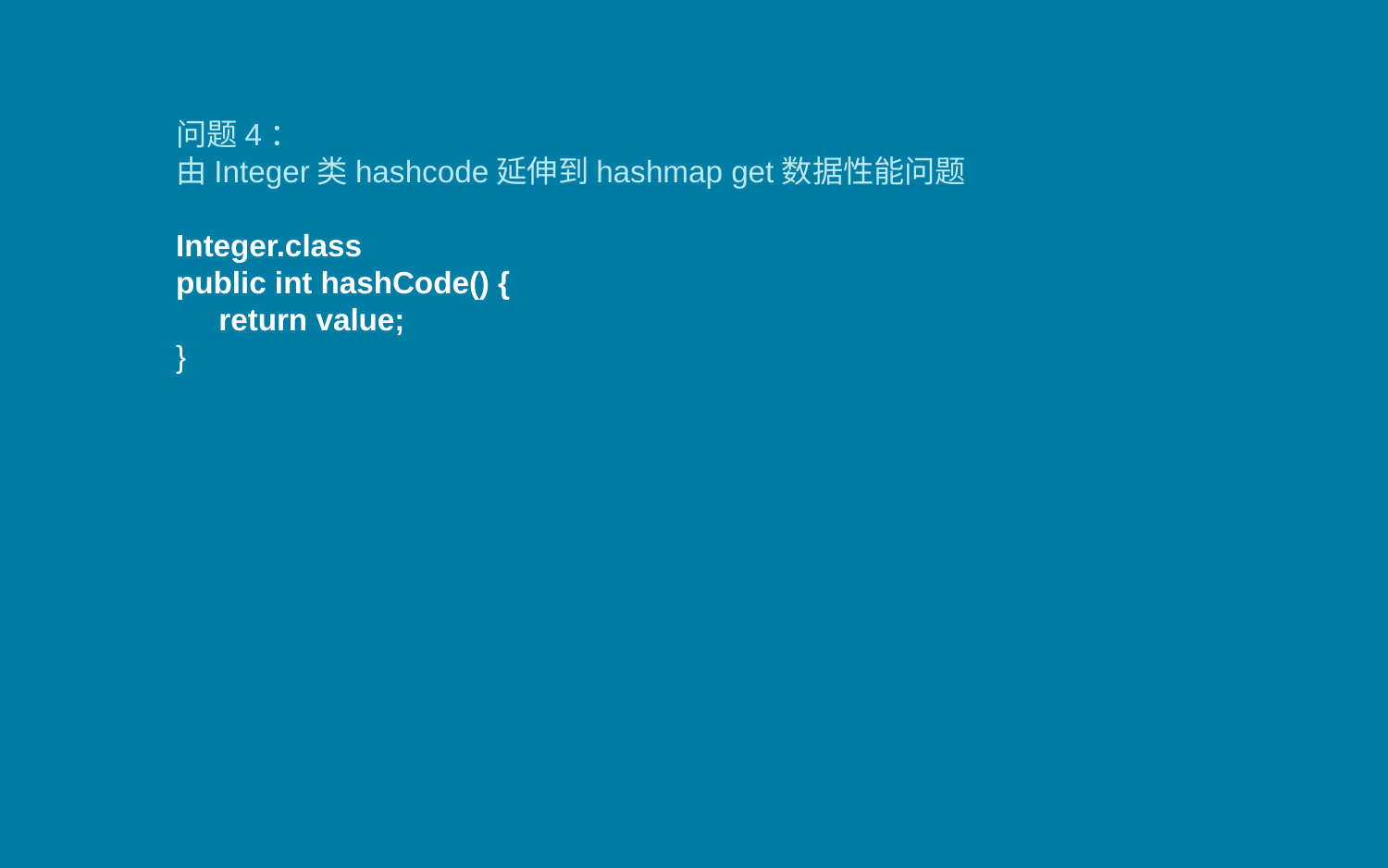

问题4：
由Integer类hashcode延伸到hashmap get数据性能问题

Integer.class
public int hashCode() {
     return value;
}